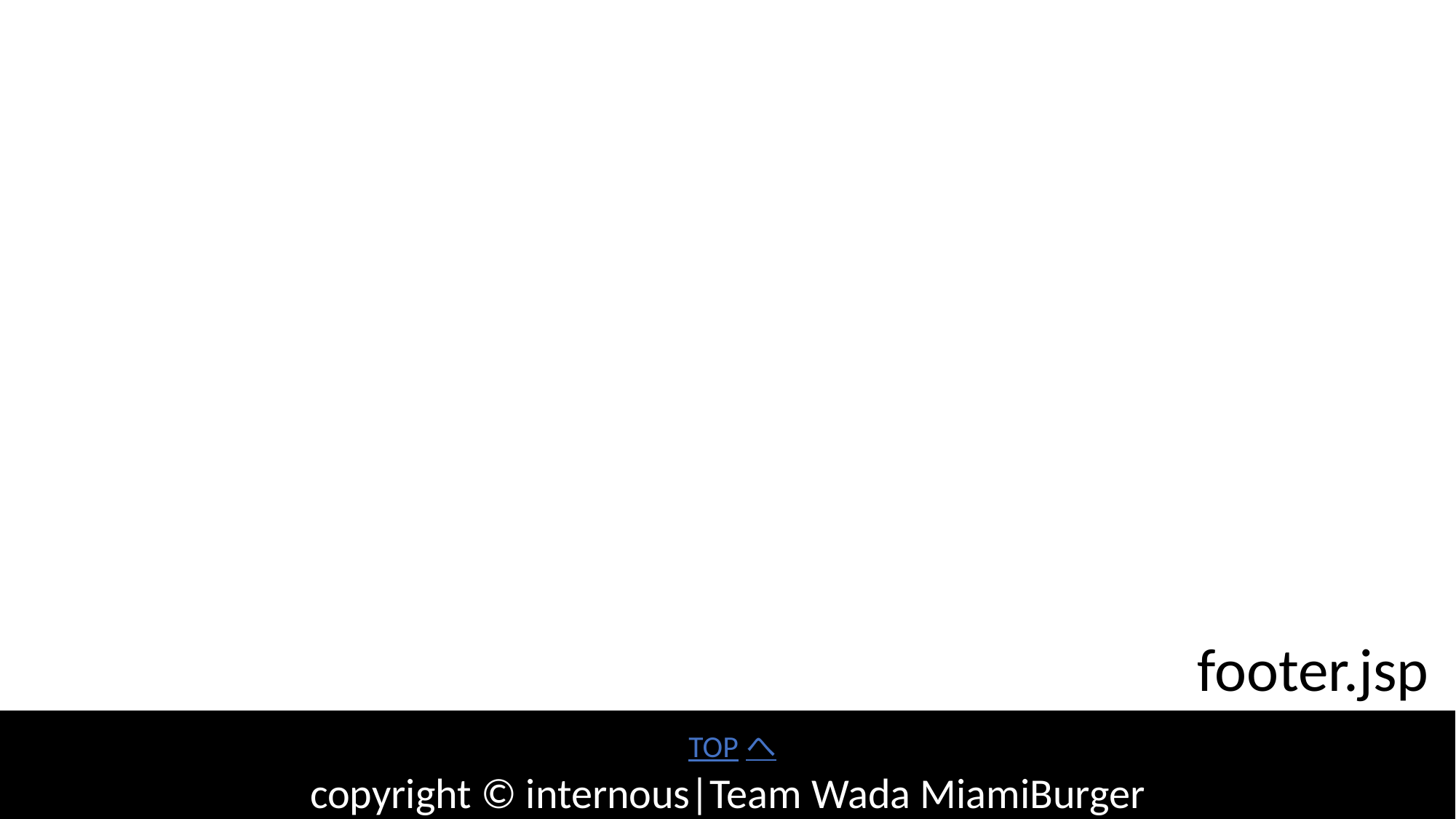

footer.jsp
 TOPへ
copyright © internous|Team Wada MiamiBurger